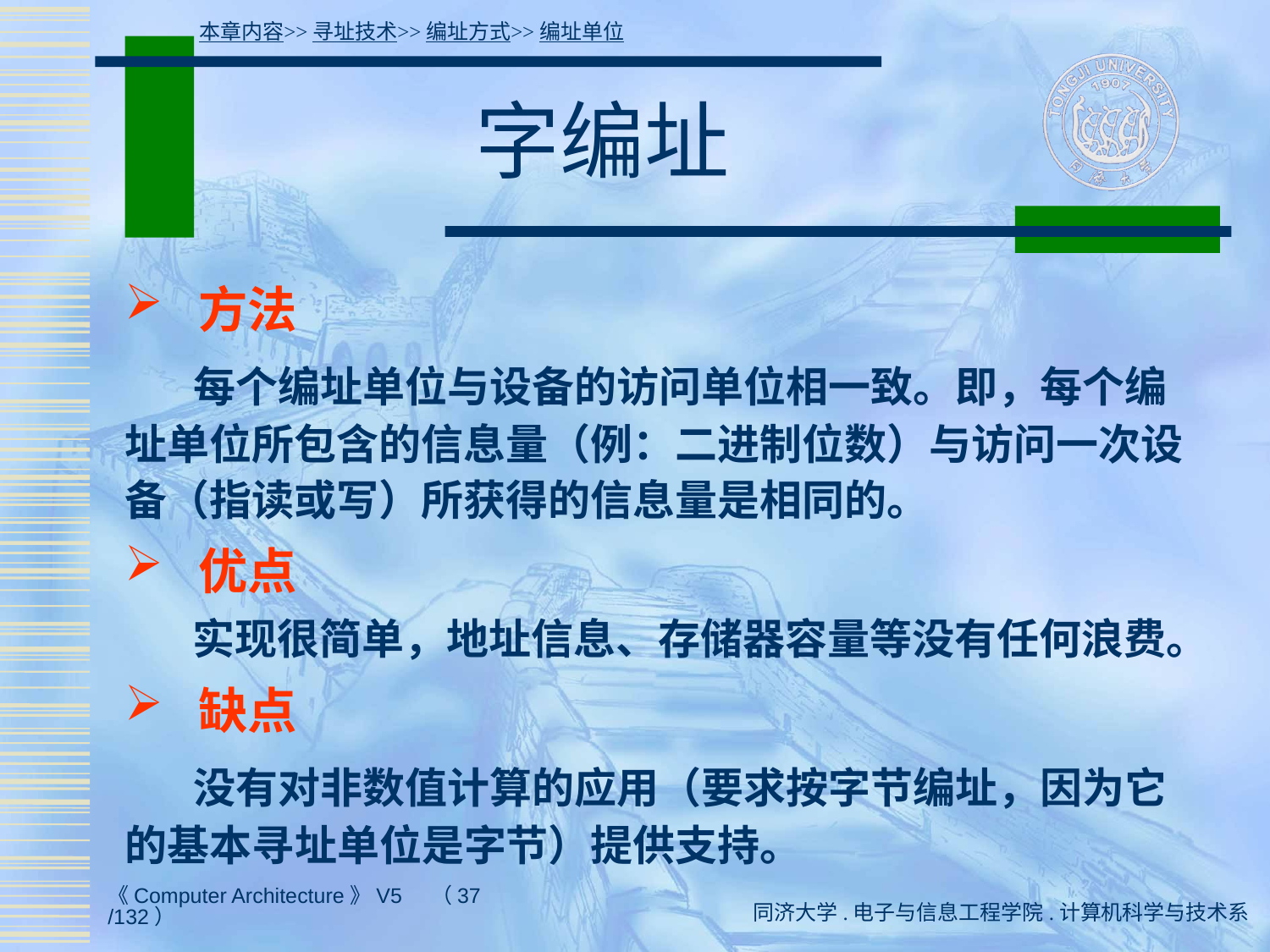

本章内容>>寻址技术>>编址方式>>编址单位
# 字编址
  方法
     每个编址单位与设备的访问单位相一致。即，每个编址单位所包含的信息量（例：二进制位数）与访问一次设备（指读或写）所获得的信息量是相同的。
  优点
      实现很简单，地址信息、存储器容量等没有任何浪费。
  缺点
     没有对非数值计算的应用（要求按字节编址，因为它的基本寻址单位是字节）提供支持。